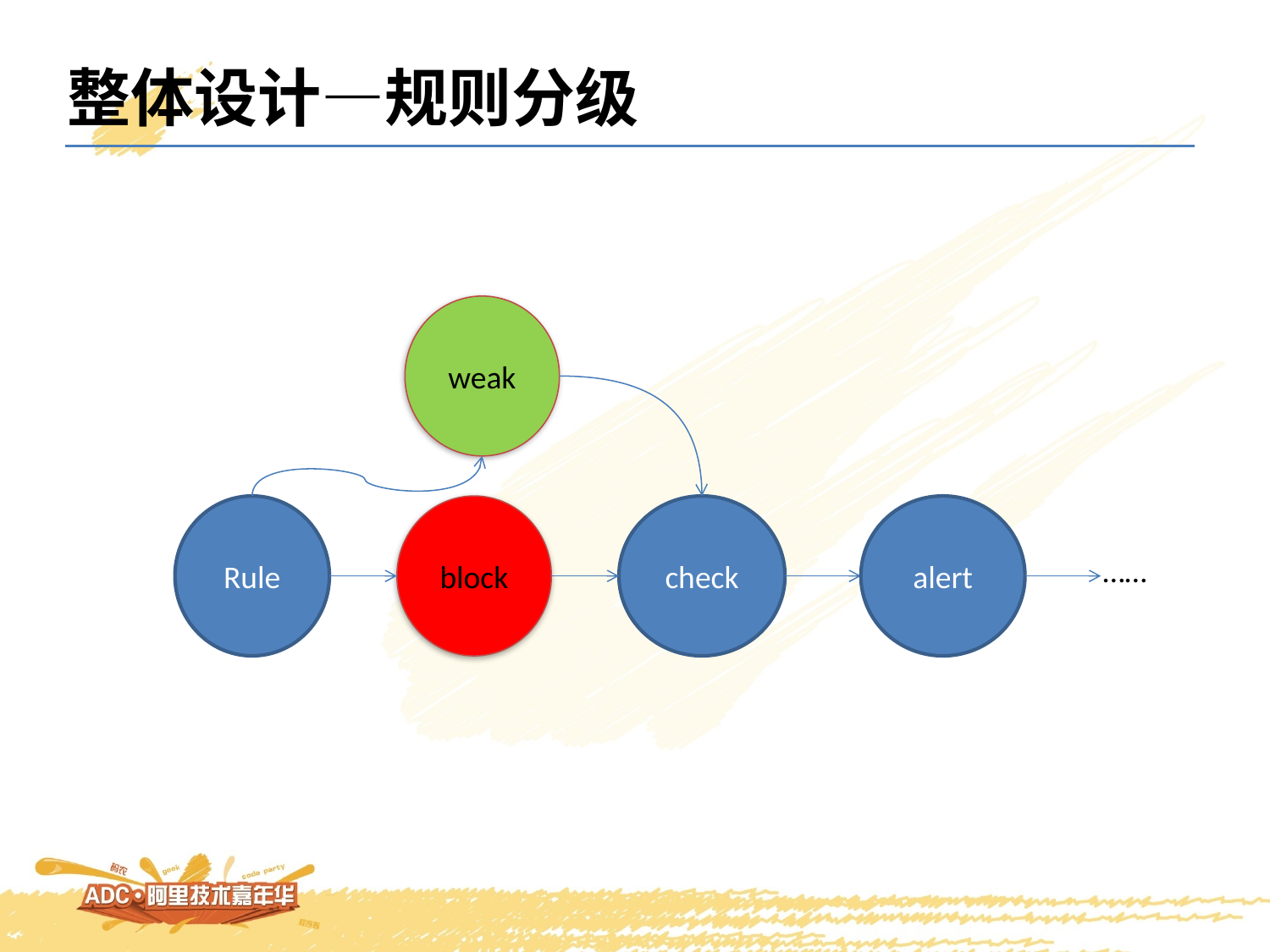

整体设计—规则分级
weak
Rule
block
check
alert
……